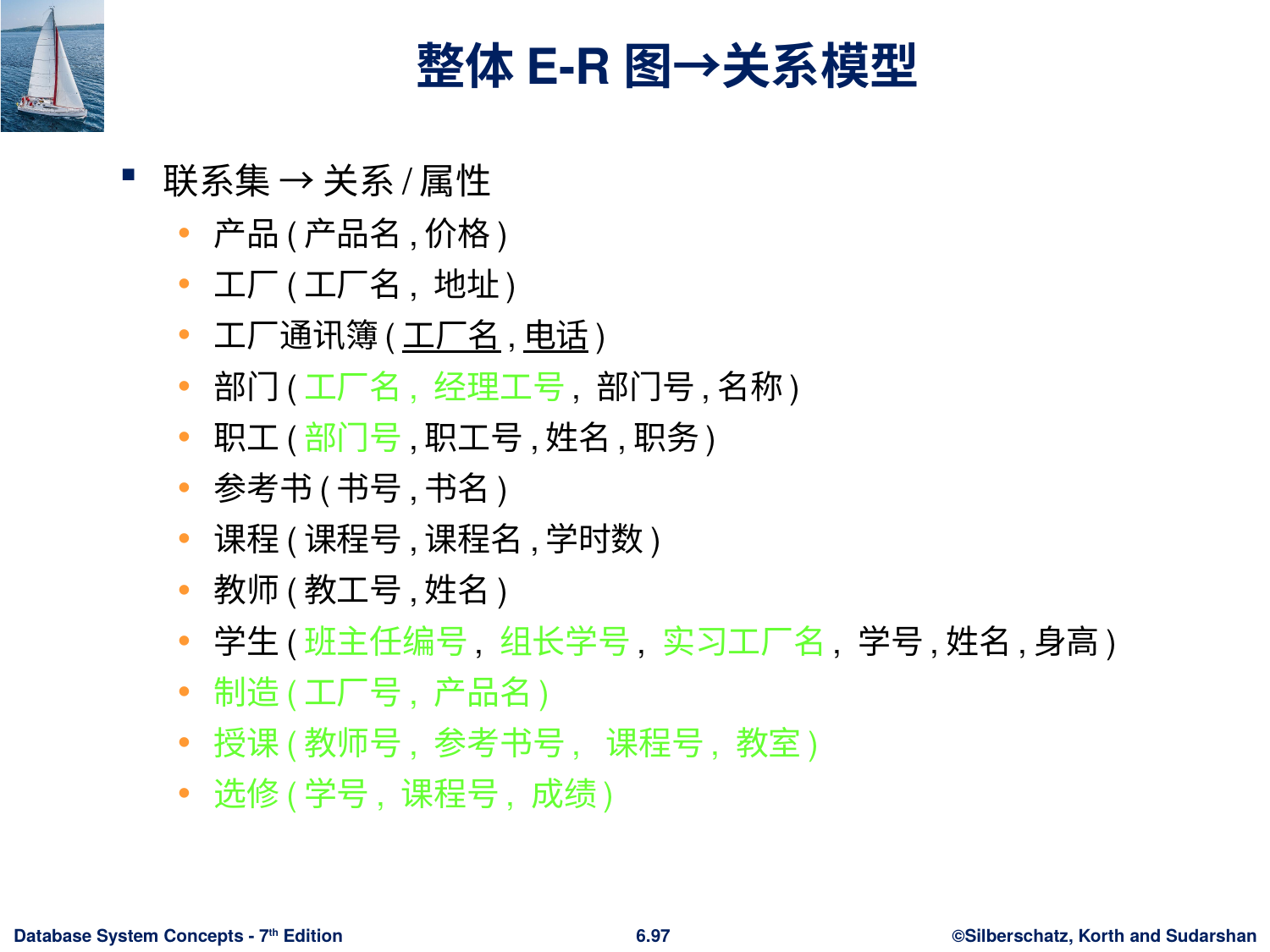

# 整体E-R图→关系模型
联系集 → 关系/属性
产品(产品名,价格)
工厂(工厂名, 地址)
工厂通讯簿(工厂名,电话)
部门(工厂名, 经理工号, 部门号,名称)
职工(部门号,职工号,姓名,职务)
参考书(书号,书名)
课程(课程号,课程名,学时数)
教师(教工号,姓名)
学生(班主任编号, 组长学号, 实习工厂名, 学号,姓名,身高)
制造(工厂号, 产品名)
授课(教师号, 参考书号,  课程号, 教室)
选修(学号, 课程号, 成绩)